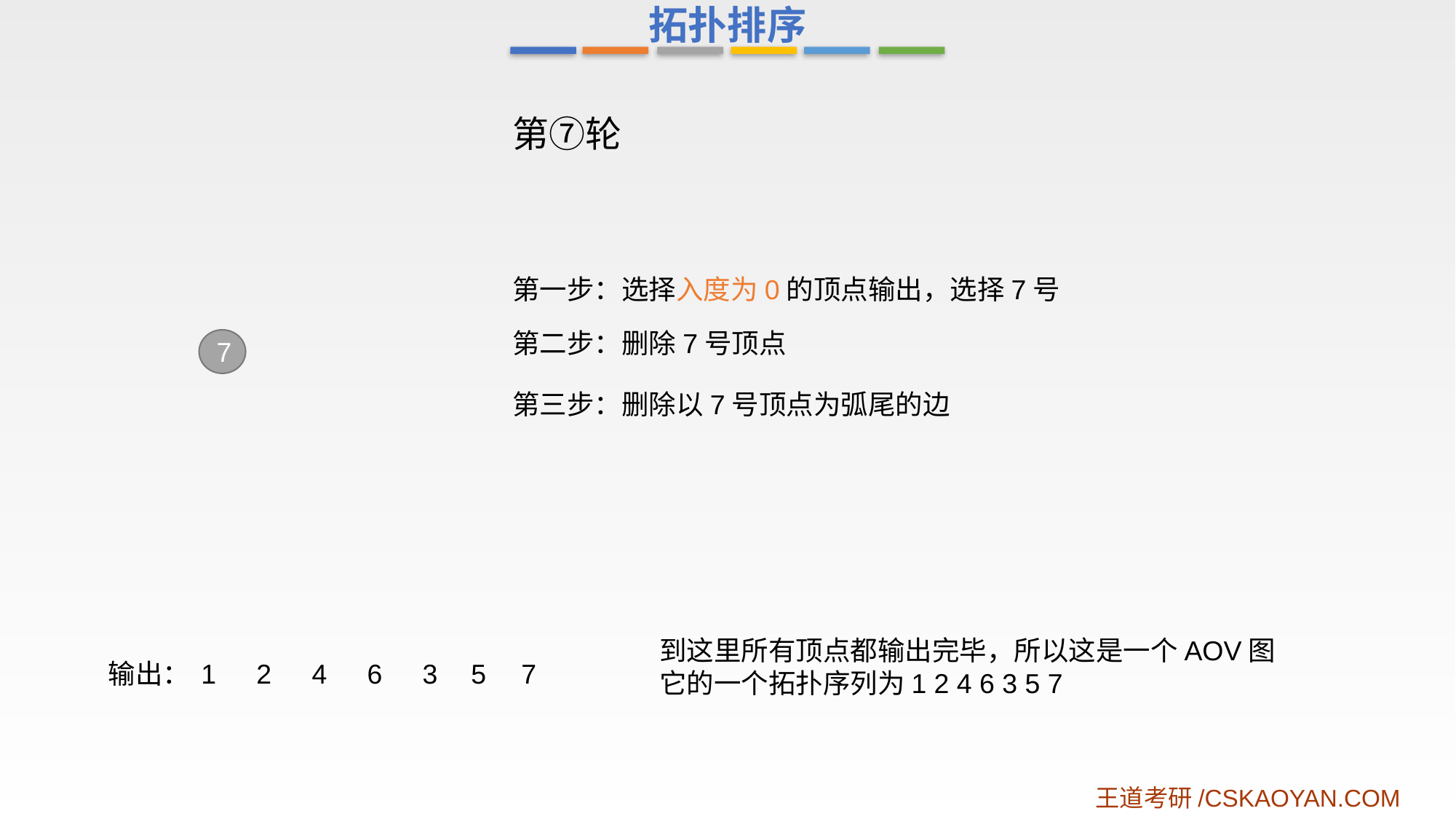

拓扑排序

第⑦轮
第一步：选择入度为0的顶点输出，选择7号
第二步：删除7号顶点
7
第三步：删除以7号顶点为弧尾的边
到这里所有顶点都输出完毕，所以这是一个AOV图
它的一个拓扑序列为1 2 4 6 3 5 7
输出：
1
2
4
6
3
5
7
王道考研/CSKAOYAN.COM